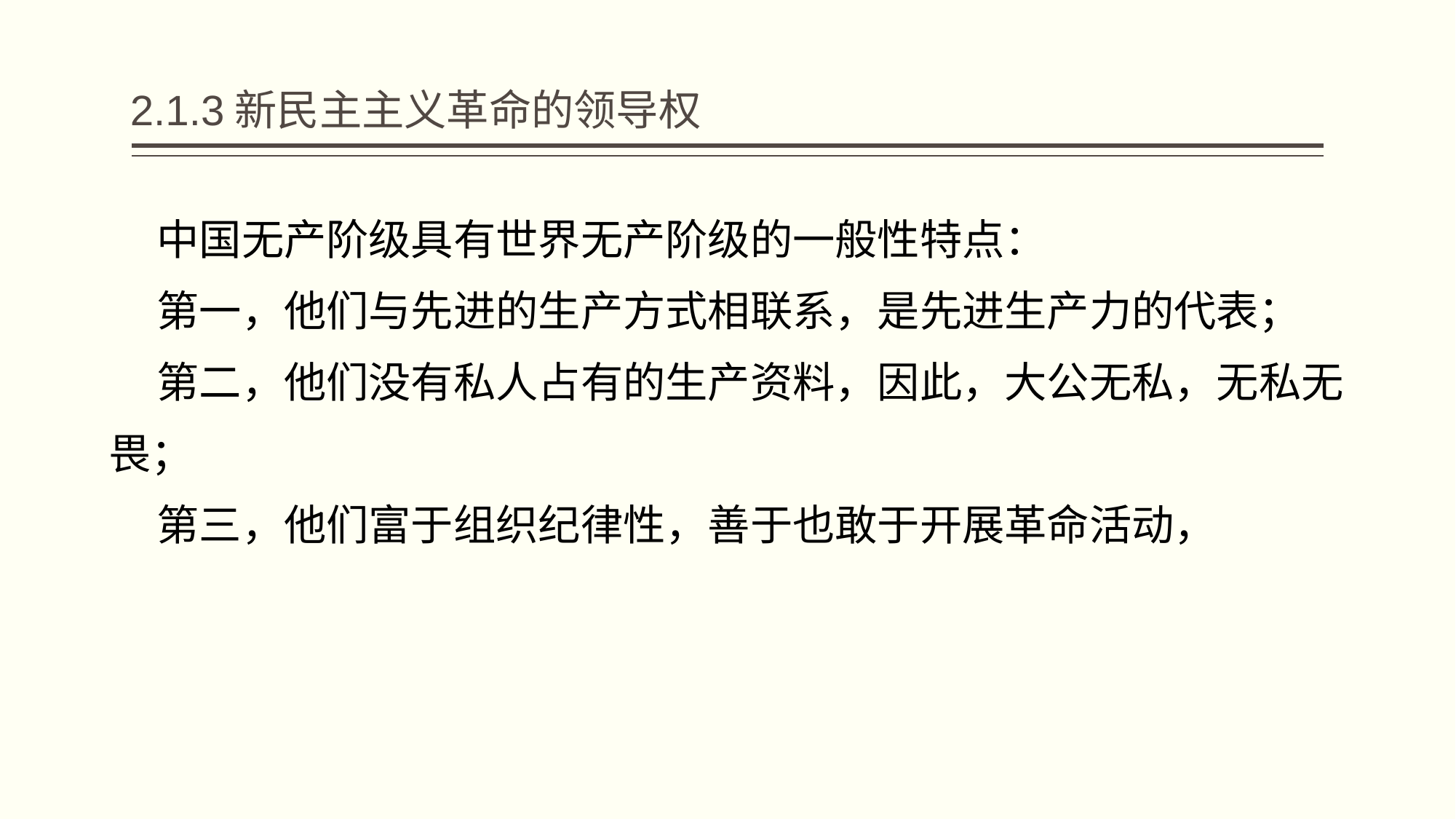

# 2.1.3新民主主义革命的领导权
    中国无产阶级具有世界无产阶级的一般性特点：
    第一，他们与先进的生产方式相联系，是先进生产力的代表；
    第二，他们没有私人占有的生产资料，因此，大公无私，无私无畏；
    第三，他们富于组织纪律性，善于也敢于开展革命活动，